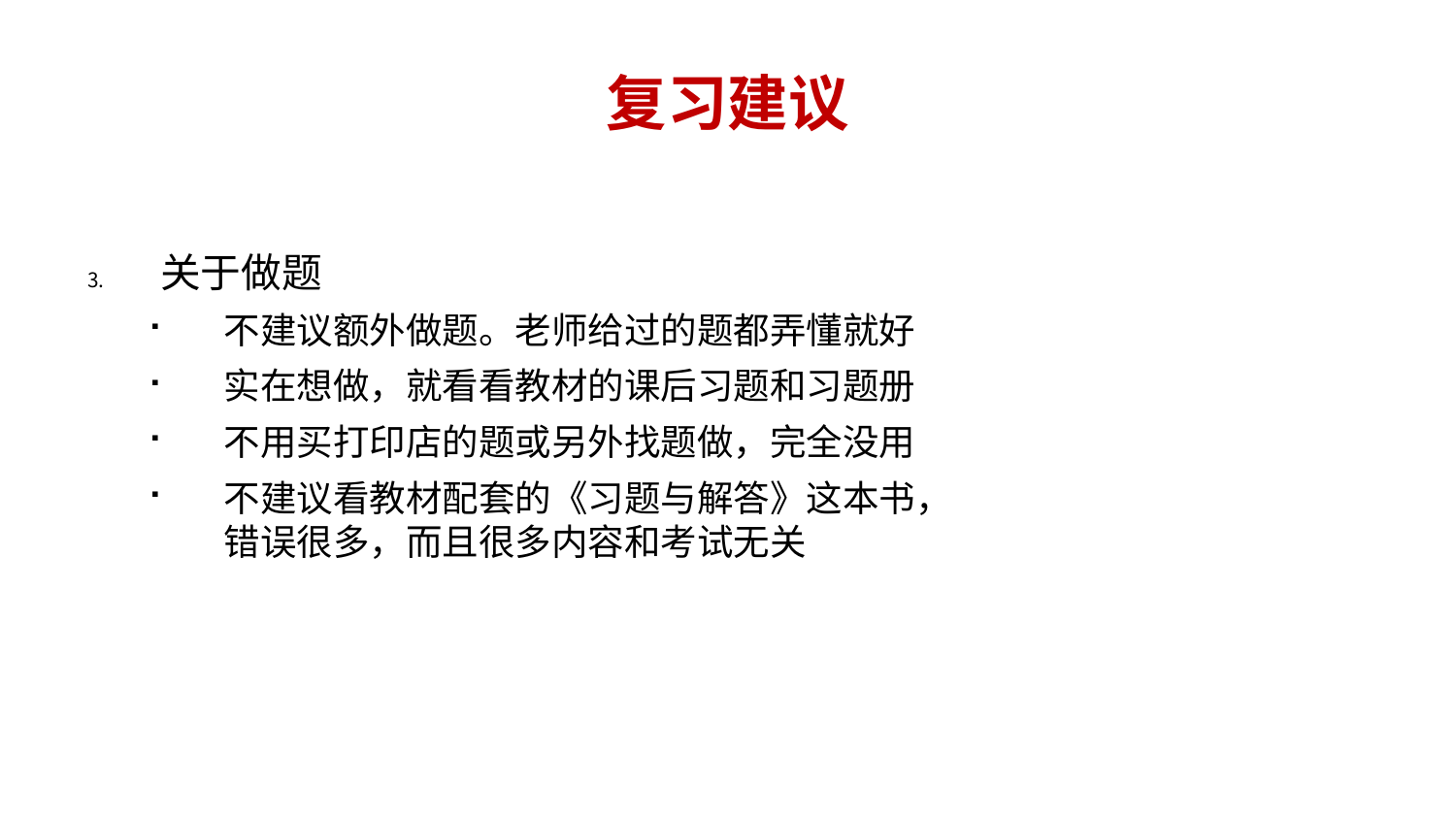

# 复习建议

关于做题
不建议额外做题。老师给过的题都弄懂就好
实在想做，就看看教材的课后习题和习题册
不用买打印店的题或另外找题做，完全没用
不建议看教材配套的《习题与解答》这本书，
错误很多，而且很多内容和考试无关